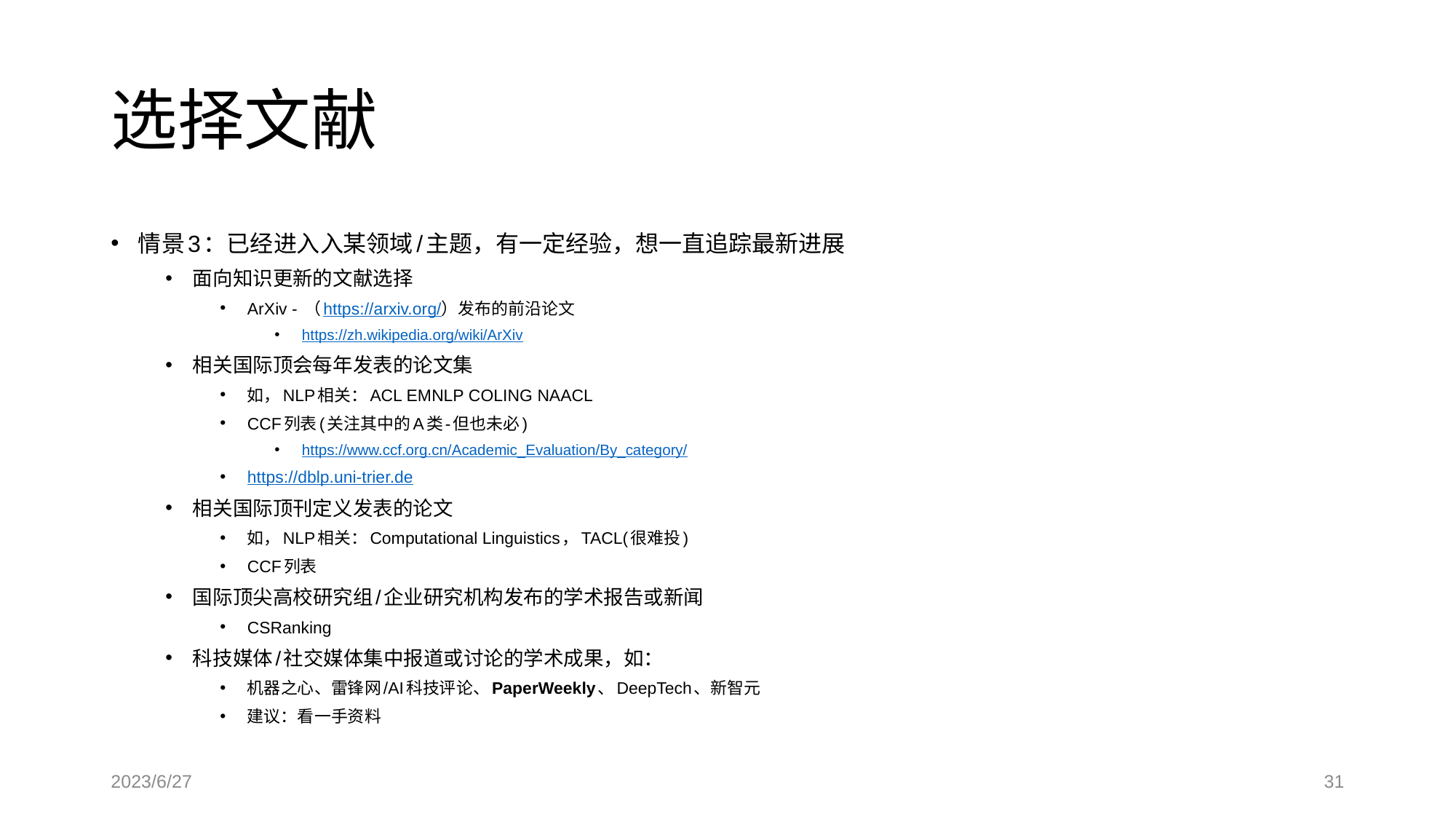

# 选择文献
情景3：已经进入入某领域/主题，有一定经验，想一直追踪最新进展
面向知识更新的文献选择
ArXiv - （https://arxiv.org/）发布的前沿论文
https://zh.wikipedia.org/wiki/ArXiv
相关国际顶会每年发表的论文集
如，NLP相关：ACL EMNLP COLING NAACL
CCF列表(关注其中的A类-但也未必)
https://www.ccf.org.cn/Academic_Evaluation/By_category/
https://dblp.uni-trier.de
相关国际顶刊定义发表的论文
如，NLP相关：Computational Linguistics，TACL(很难投)
CCF列表
国际顶尖高校研究组/企业研究机构发布的学术报告或新闻
CSRanking
科技媒体/社交媒体集中报道或讨论的学术成果，如：
机器之心、雷锋网/AI科技评论、PaperWeekly、DeepTech、新智元
建议：看一手资料

2023/6/27
31